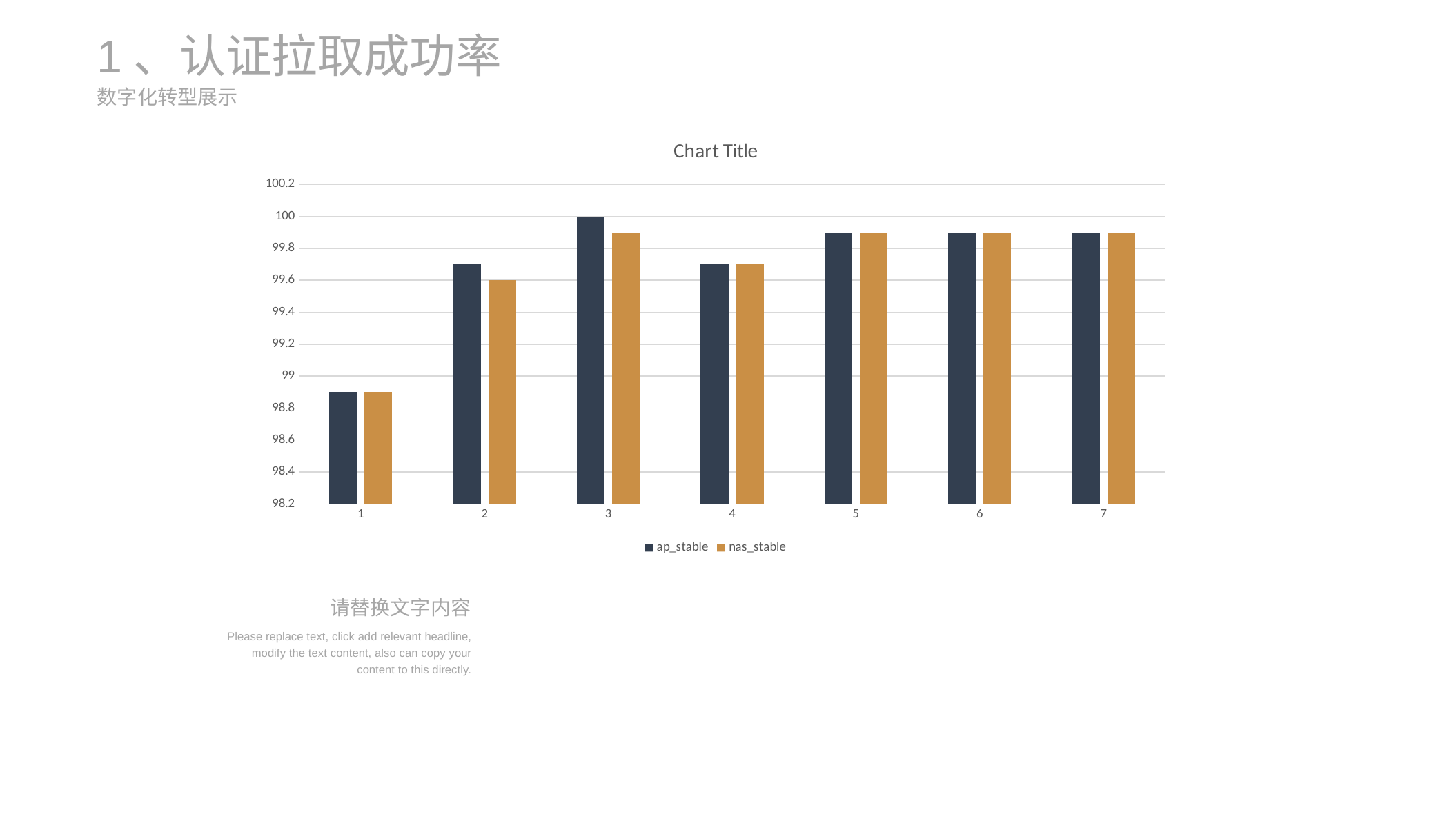

1、认证拉取成功率
数字化转型展示

### Chart:

| Category | ap_stable | nas_stable |
|---|---|---|
请替换文字内容
Please replace text, click add relevant headline, modify the text content, also can copy your content to this directly.